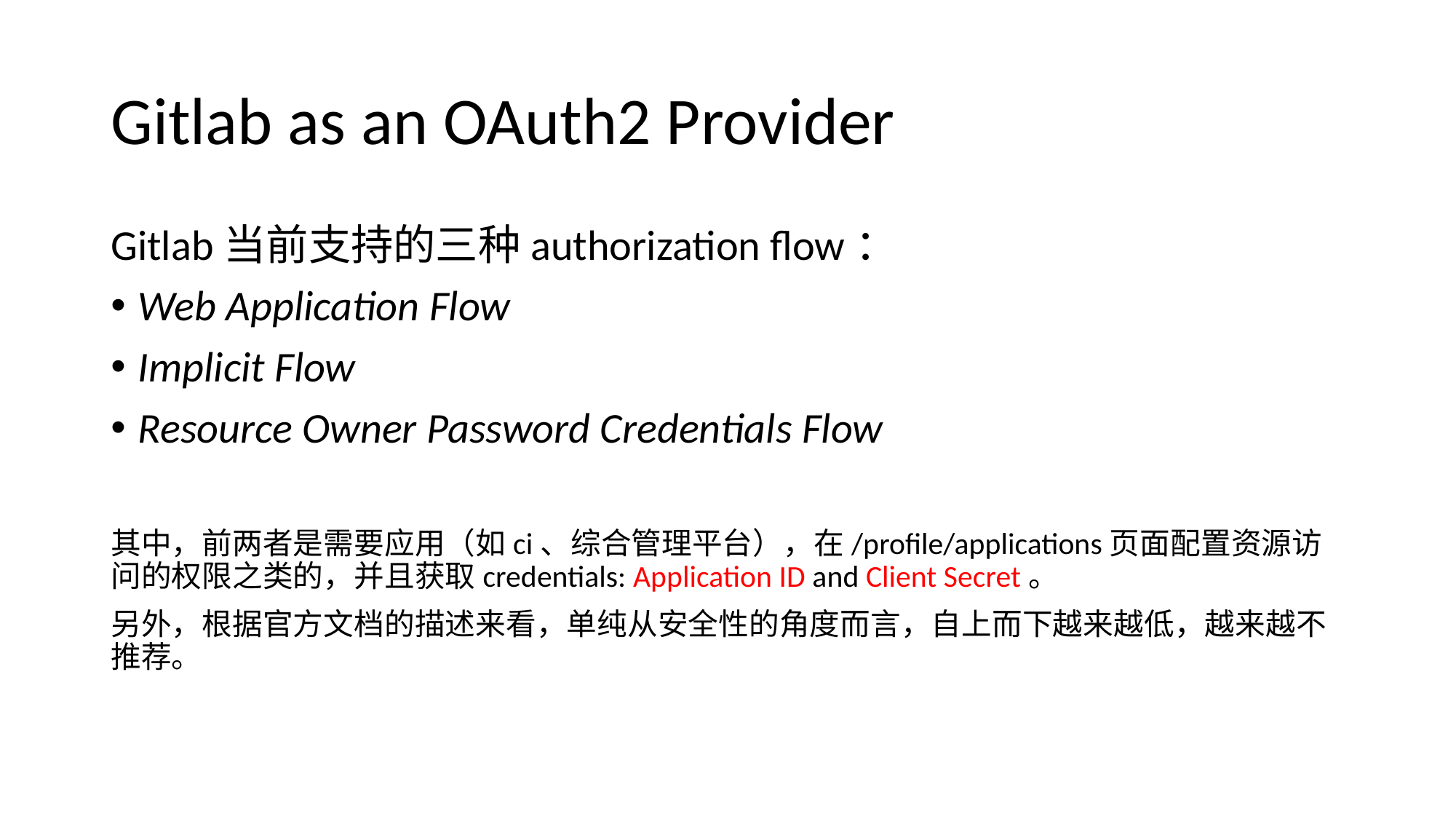

# Gitlab as an OAuth2 Provider
Gitlab当前支持的三种authorization flow：
Web Application Flow
Implicit Flow
Resource Owner Password Credentials Flow

其中，前两者是需要应用（如ci、综合管理平台），在/profile/applications页面配置资源访问的权限之类的，并且获取credentials: Application ID and Client Secret。
另外，根据官方文档的描述来看，单纯从安全性的角度而言，自上而下越来越低，越来越不推荐。